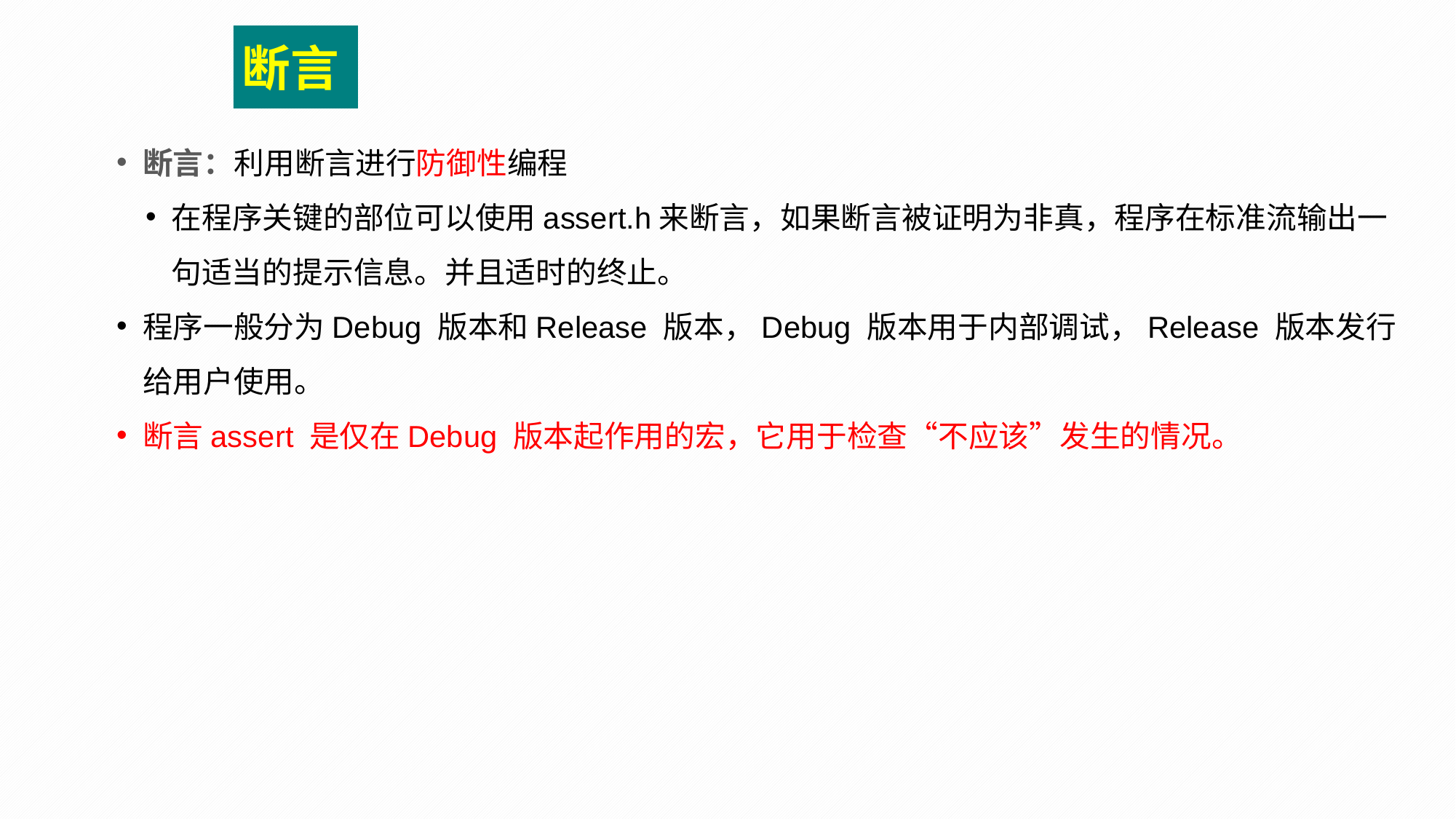

断言
断言：利用断言进行防御性编程
在程序关键的部位可以使用assert.h来断言，如果断言被证明为非真，程序在标准流输出一句适当的提示信息。并且适时的终止。
程序一般分为Debug 版本和Release 版本，Debug 版本用于内部调试，Release 版本发行给用户使用。
断言assert 是仅在Debug 版本起作用的宏，它用于检查“不应该”发生的情况。